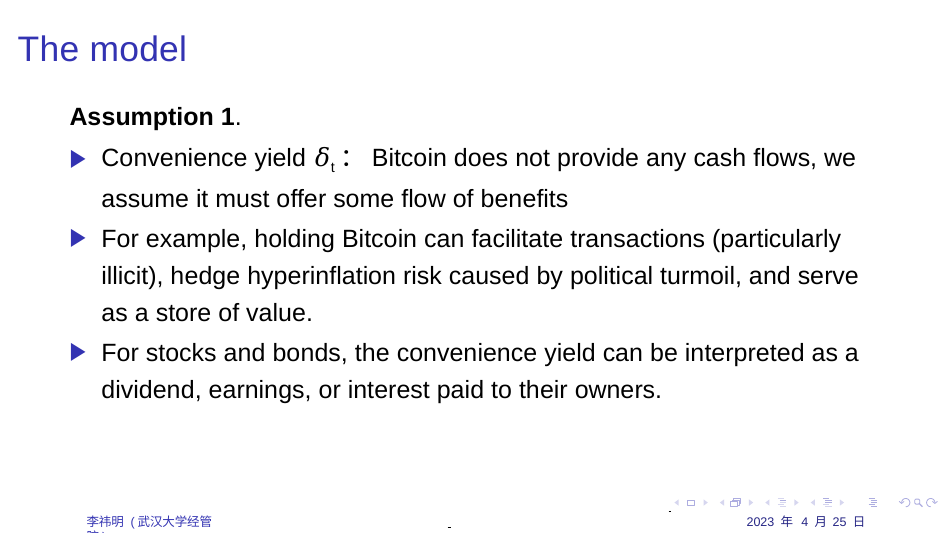

# The model
Assumption 1.
Convenience yield 𝛿t：Bitcoin does not provide any cash flows, we assume it must offer some flow of benefits
For example, holding Bitcoin can facilitate transactions (particularly illicit), hedge hyperinflation risk caused by political turmoil, and serve as a store of value.
For stocks and bonds, the convenience yield can be interpreted as a dividend, earnings, or interest paid to their owners.

2023 年  4 月 25 日	10 / 63
李祎明 (武汉大学经管院)